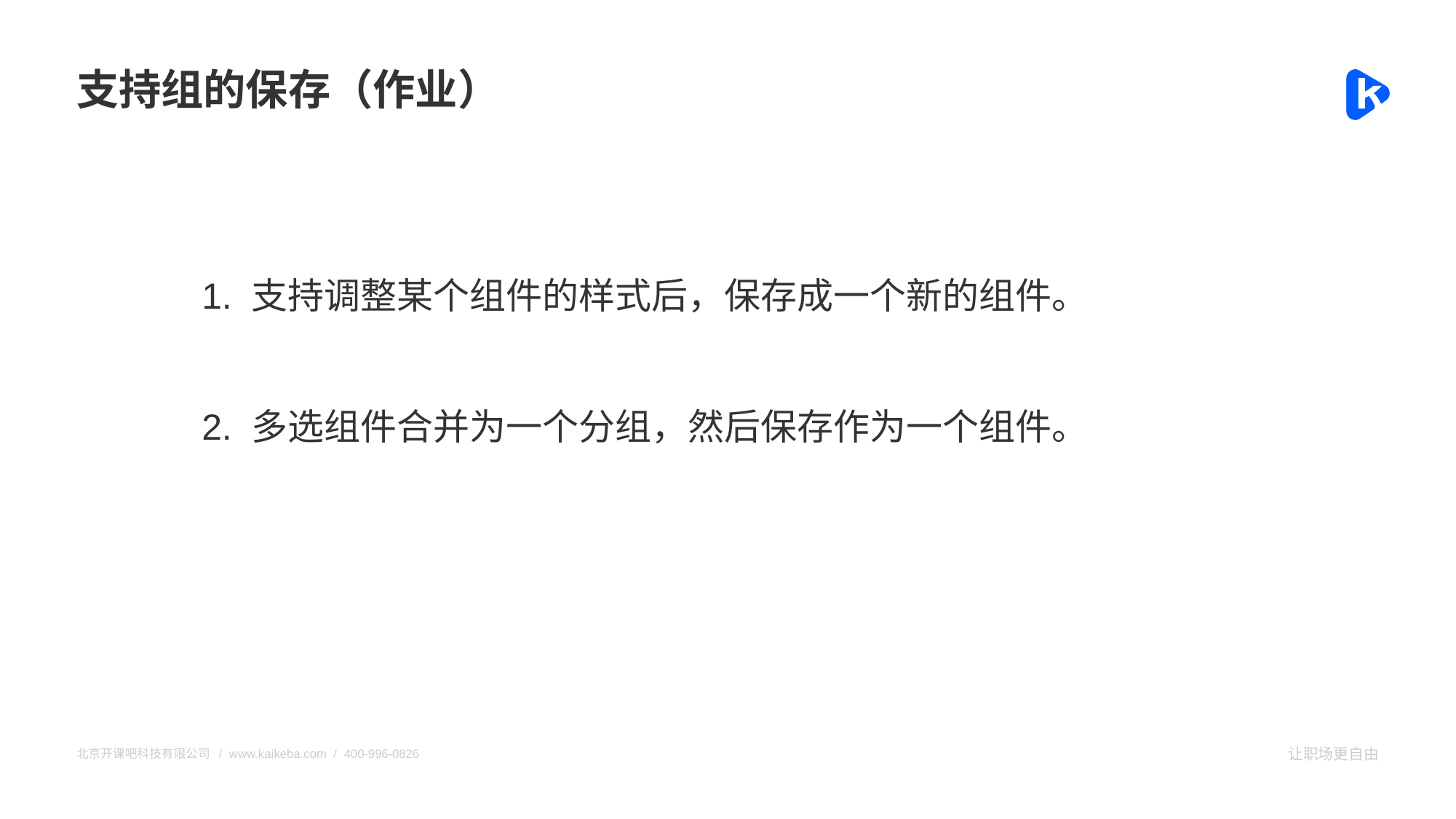

支持组的保存（作业）
1. 支持调整某个组件的样式后，保存成一个新的组件。

2. 多选组件合并为一个分组，然后保存作为一个组件。